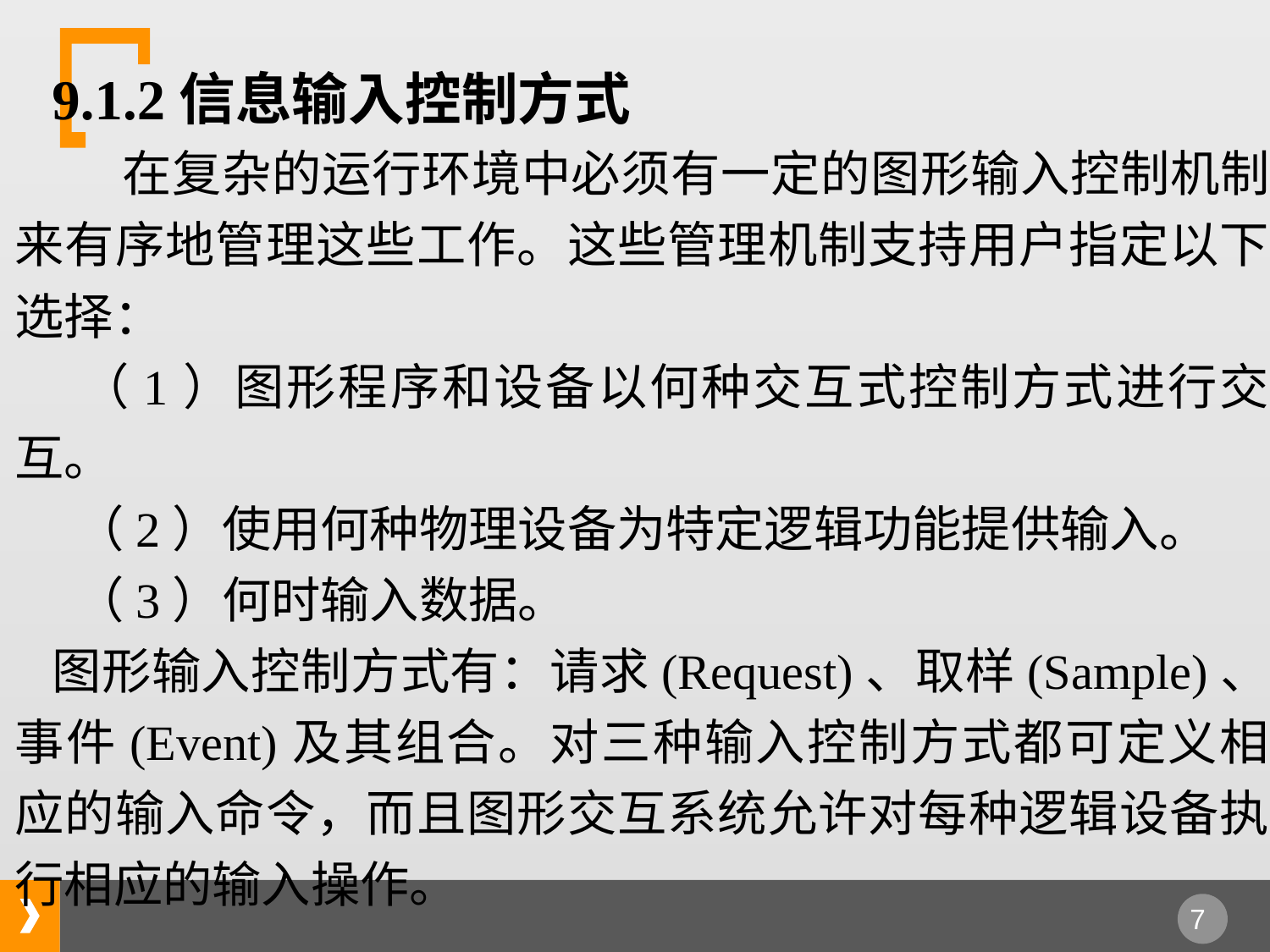

9.1.2信息输入控制方式
     在复杂的运行环境中必须有一定的图形输入控制机制来有序地管理这些工作。这些管理机制支持用户指定以下选择：
 （1）图形程序和设备以何种交互式控制方式进行交互。
 （2）使用何种物理设备为特定逻辑功能提供输入。
 （3）何时输入数据。
图形输入控制方式有：请求(Request)、取样(Sample)、事件(Event)及其组合。对三种输入控制方式都可定义相应的输入命令，而且图形交互系统允许对每种逻辑设备执行相应的输入操作。